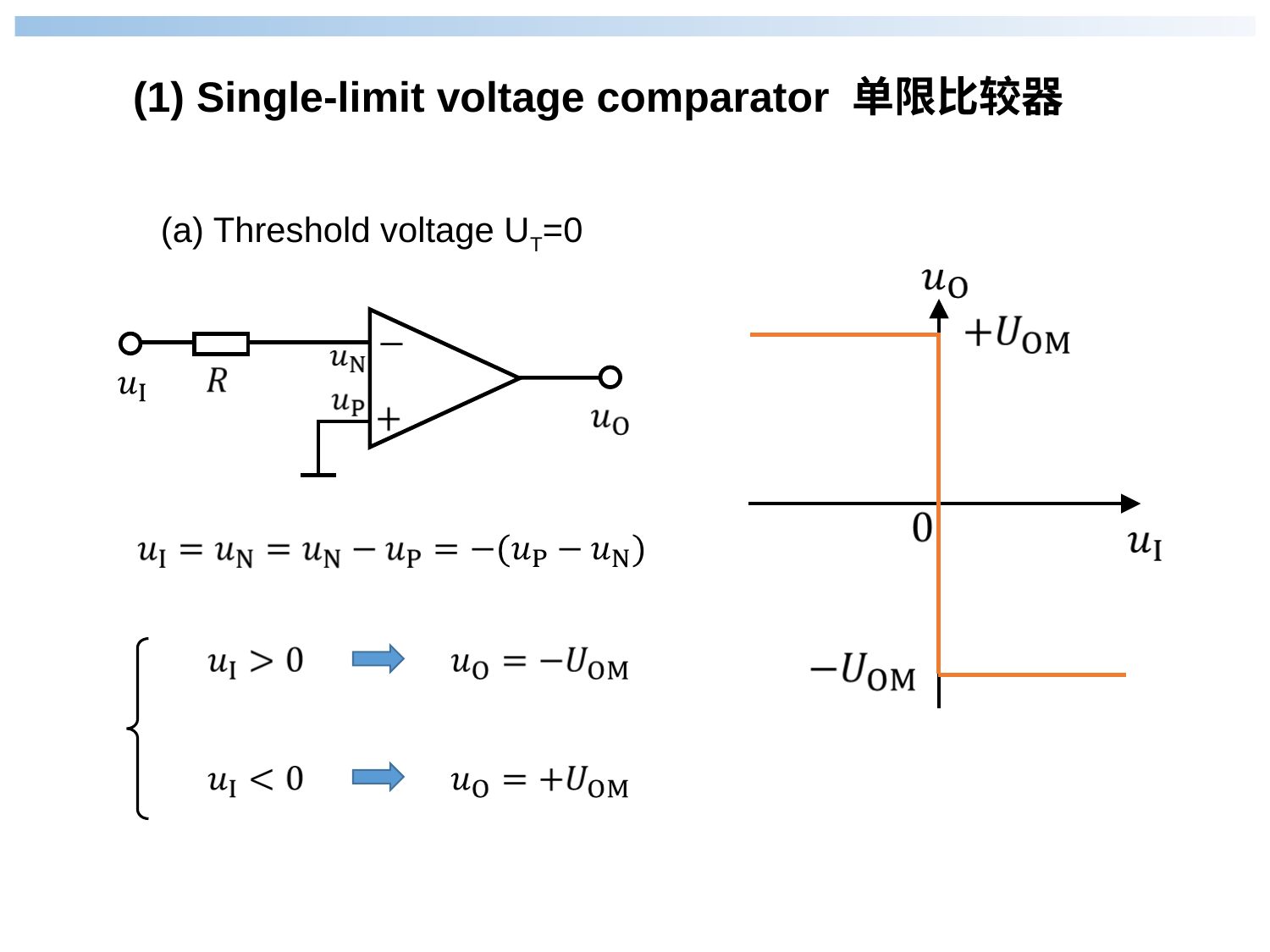

(1) Single-limit voltage comparator 单限比较器
(a) Threshold voltage UT=0